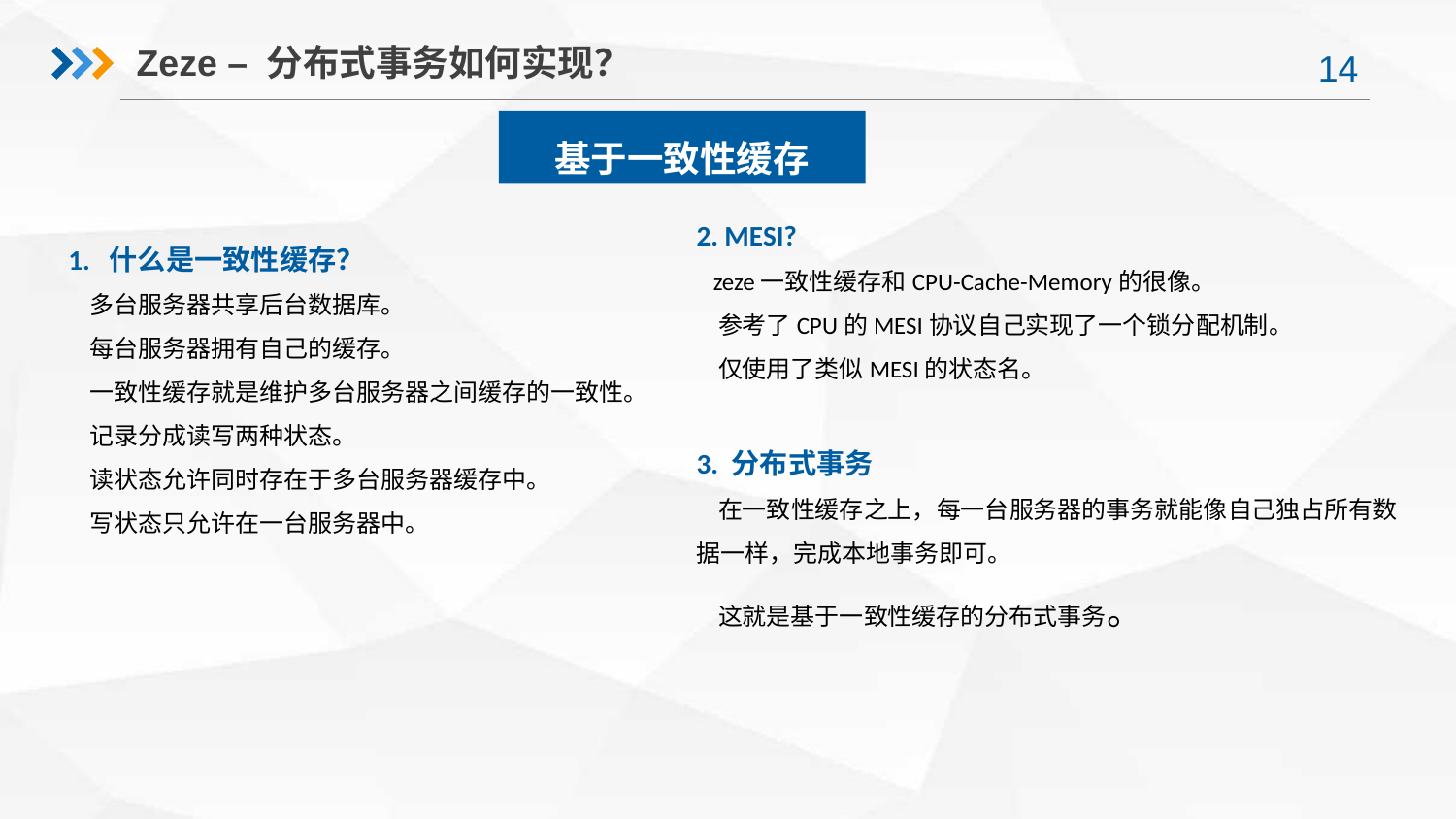

Zeze – 分布式事务如何实现？
基于一致性缓存
2. MESI?
   zeze一致性缓存和CPU-Cache-Memory的很像。
   参考了CPU的MESI协议自己实现了一个锁分配机制。
   仅使用了类似MESI的状态名。

1.  什么是一致性缓存？
   多台服务器共享后台数据库。
   每台服务器拥有自己的缓存。
   一致性缓存就是维护多台服务器之间缓存的一致性。
   记录分成读写两种状态。
   读状态允许同时存在于多台服务器缓存中。
   写状态只允许在一台服务器中。

3. 分布式事务
   在一致性缓存之上，每一台服务器的事务就能像自己独占所有数据一样，完成本地事务即可。
   这就是基于一致性缓存的分布式事务。